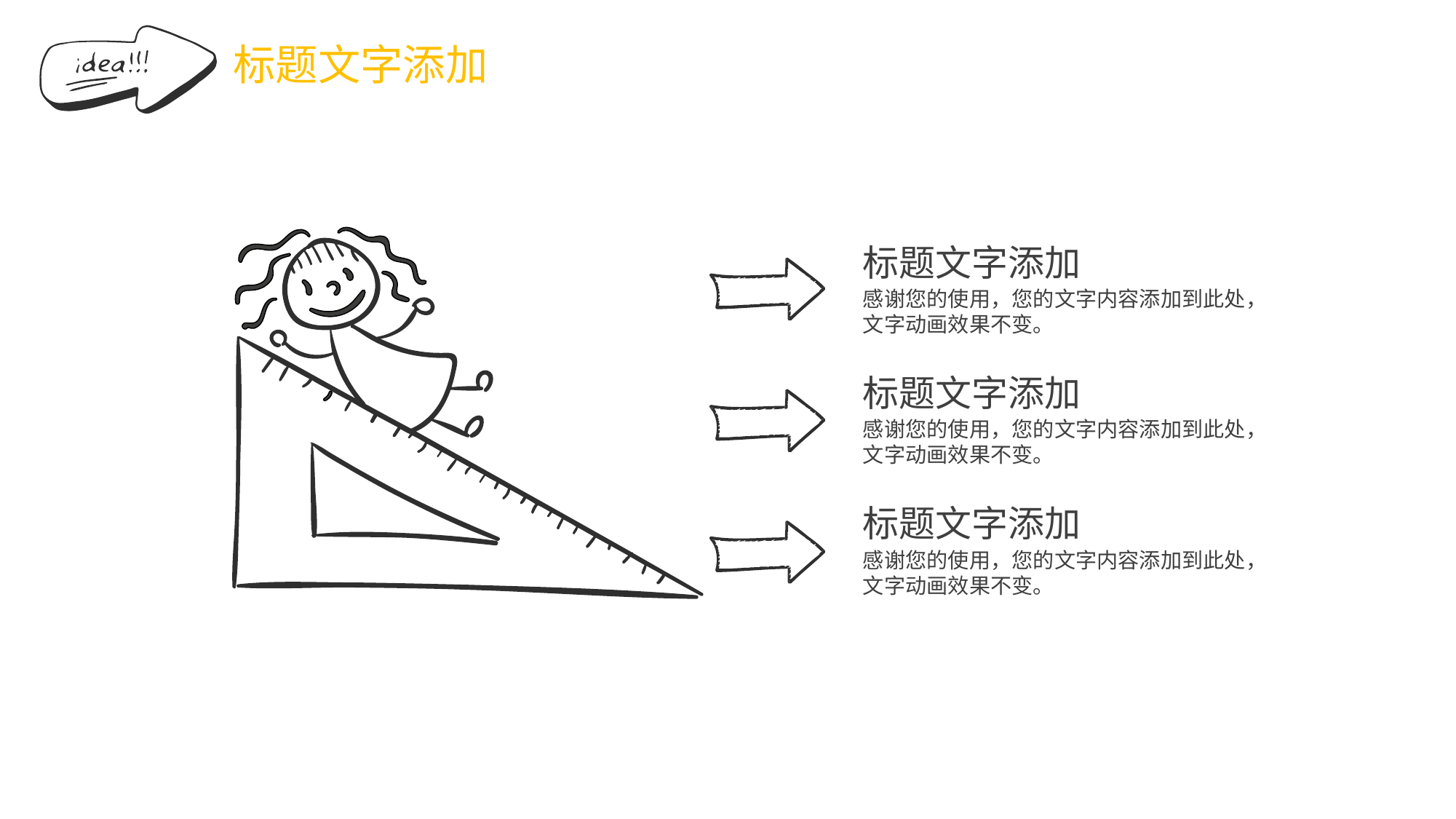

标题文字添加

标题文字添加
感谢您的使用，您的文字内容添加到此处，文字动画效果不变。

标题文字添加
感谢您的使用，您的文字内容添加到此处，文字动画效果不变。

标题文字添加
感谢您的使用，您的文字内容添加到此处，文字动画效果不变。